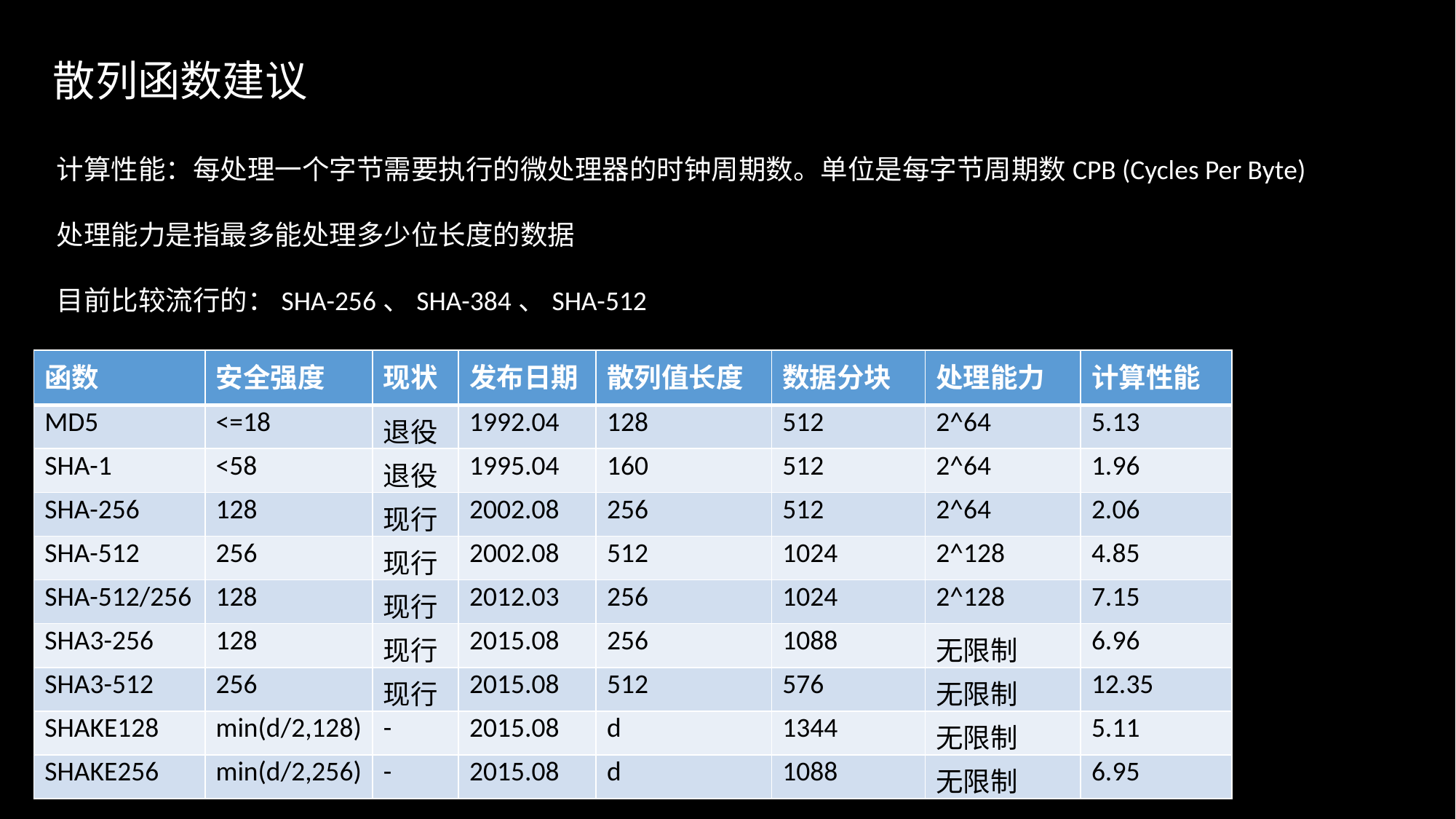

散列函数建议
计算性能：每处理一个字节需要执行的微处理器的时钟周期数。单位是每字节周期数CPB (Cycles Per Byte)

处理能力是指最多能处理多少位长度的数据

目前比较流行的：SHA-256、SHA-384、SHA-512
| 函数 | 安全强度 | 现状 | 发布日期 | 散列值长度 | 数据分块 | 处理能力 | 计算性能 |
| --- | --- | --- | --- | --- | --- | --- | --- |
| MD5 | <=18 | 退役 | 1992.04 | 128 | 512 | 2^64 | 5.13 |
| SHA-1 | <58 | 退役 | 1995.04 | 160 | 512 | 2^64 | 1.96 |
| SHA-256 | 128 | 现行 | 2002.08 | 256 | 512 | 2^64 | 2.06 |
| SHA-512 | 256 | 现行 | 2002.08 | 512 | 1024 | 2^128 | 4.85 |
| SHA-512/256 | 128 | 现行 | 2012.03 | 256 | 1024 | 2^128 | 7.15 |
| SHA3-256 | 128 | 现行 | 2015.08 | 256 | 1088 | 无限制 | 6.96 |
| SHA3-512 | 256 | 现行 | 2015.08 | 512 | 576 | 无限制 | 12.35 |
| SHAKE128 | min(d/2,128) | - | 2015.08 | d | 1344 | 无限制 | 5.11 |
| SHAKE256 | min(d/2,256) | - | 2015.08 | d | 1088 | 无限制 | 6.95 |